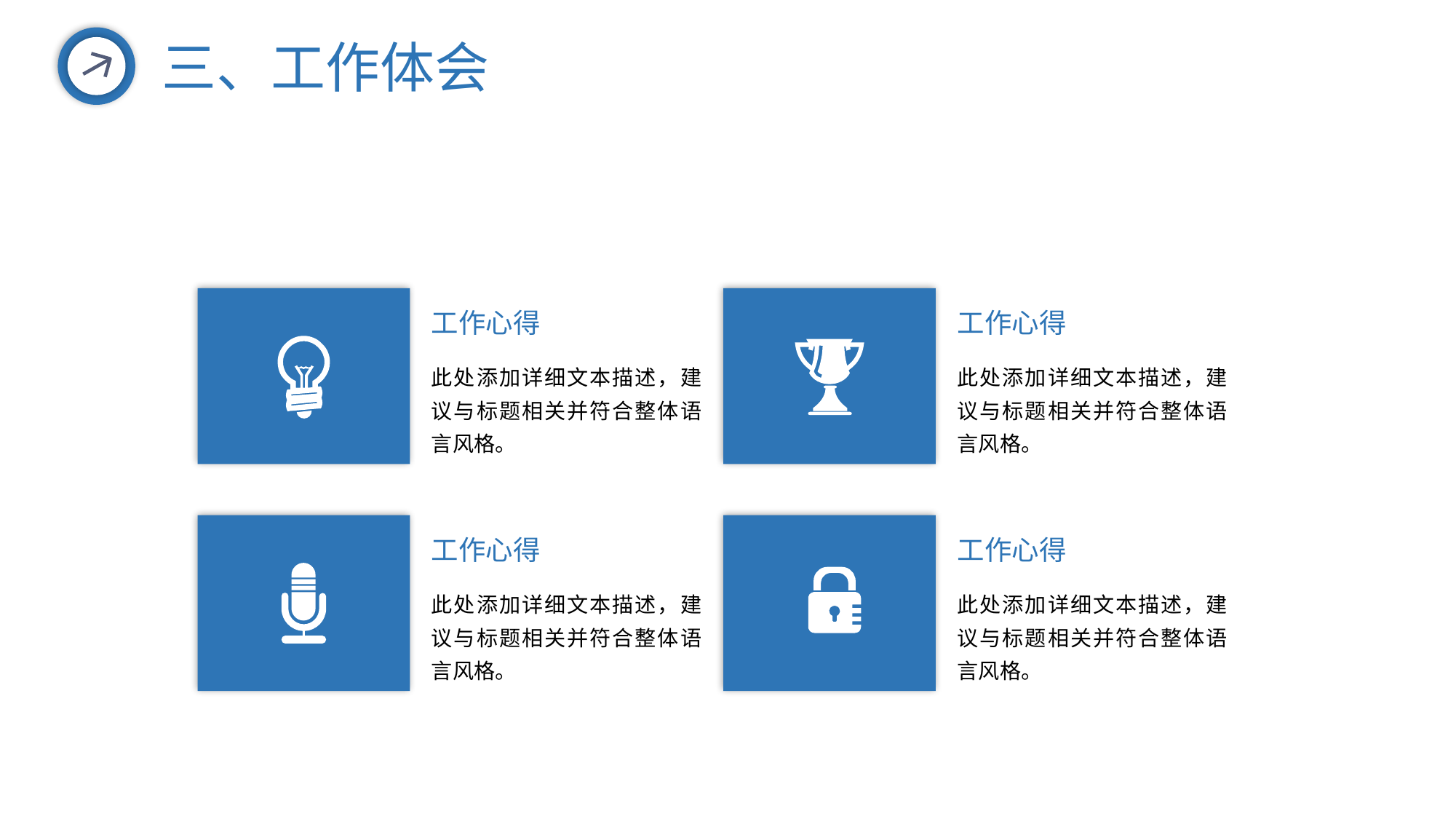

三、工作体会
工作心得
此处添加详细文本描述，建议与标题相关并符合整体语言风格。
工作心得
此处添加详细文本描述，建议与标题相关并符合整体语言风格。

工作心得
此处添加详细文本描述，建议与标题相关并符合整体语言风格。
工作心得
此处添加详细文本描述，建议与标题相关并符合整体语言风格。